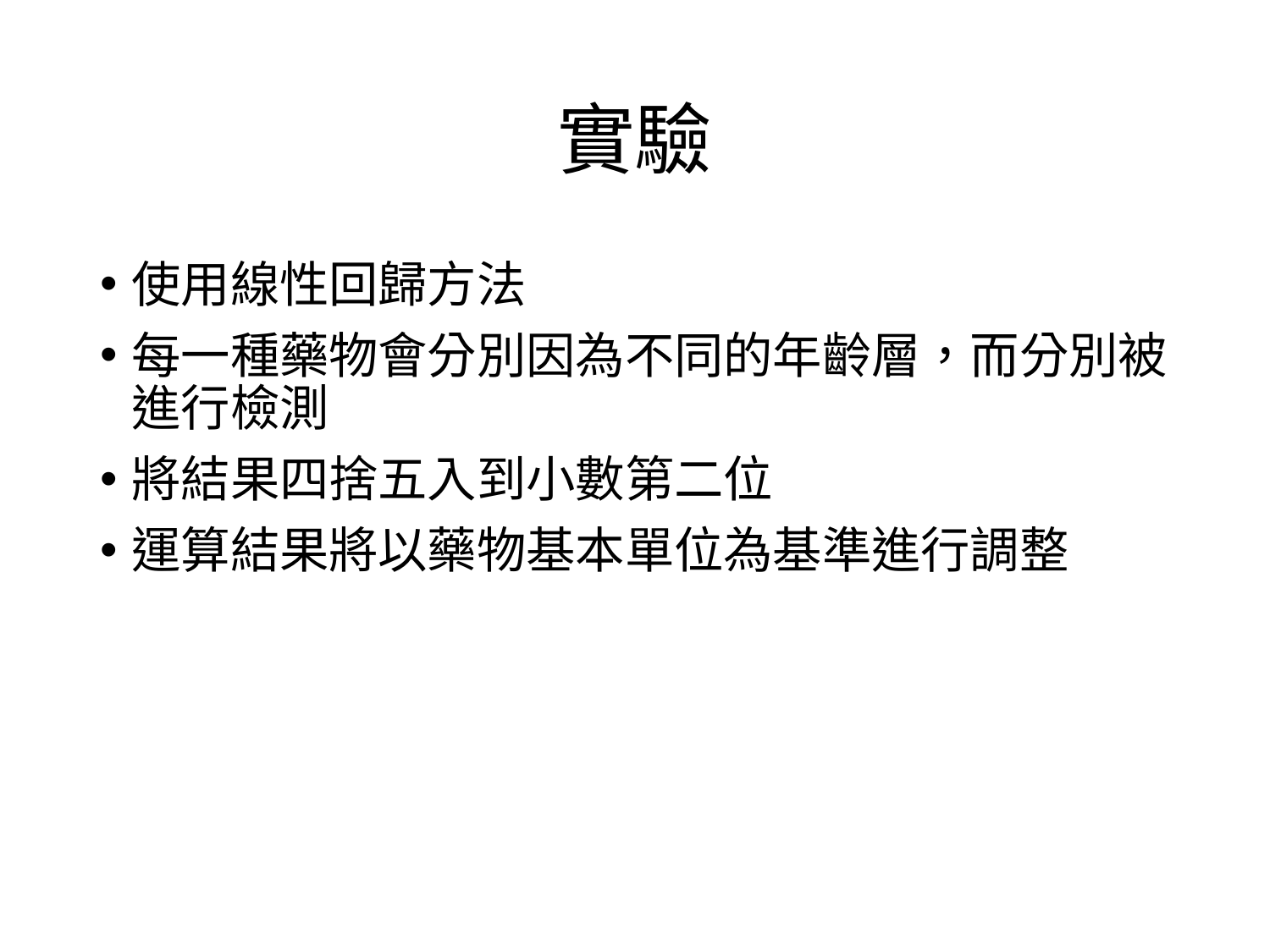

# 實驗
使用線性回歸方法
每一種藥物會分別因為不同的年齡層，而分別被進行檢測
將結果四捨五入到小數第二位
運算結果將以藥物基本單位為基準進行調整